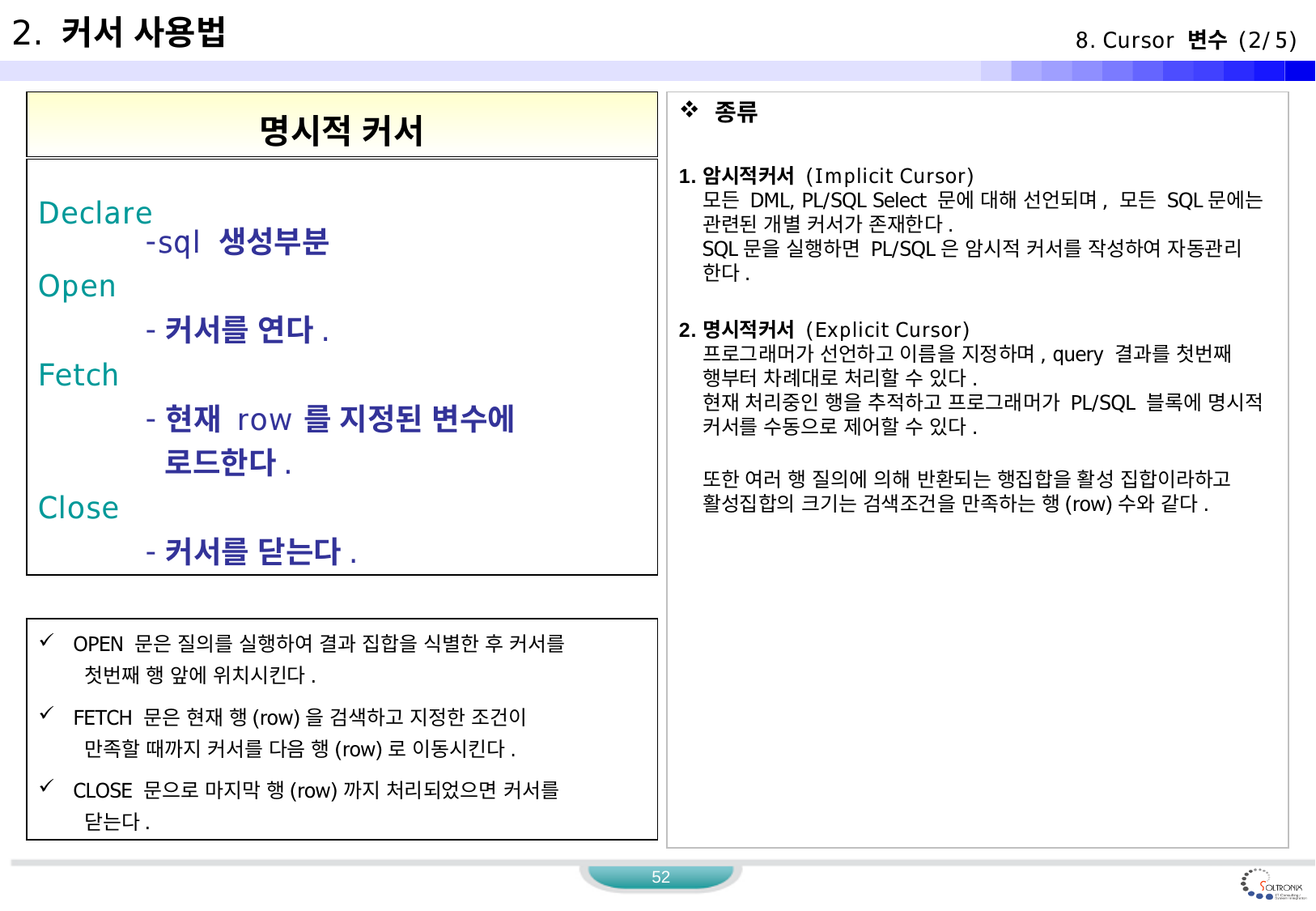

2. 커서 사용법
8. Cursor 변수 (2/5)
명시적 커서
 종류

암시적커서 (Implicit Cursor)
모든 DML, PL/SQL Select 문에 대해 선언되며, 모든 SQL문에는 관련된 개별 커서가 존재한다.
SQL문을 실행하면 PL/SQL은 암시적 커서를 작성하여 자동관리 한다.

명시적커서 (Explicit Cursor)
프로그래머가 선언하고 이름을 지정하며, query 결과를 첫번째 행부터 차례대로 처리할 수 있다.
현재 처리중인 행을 추적하고 프로그래머가 PL/SQL 블록에 명시적 커서를 수동으로 제어할 수 있다.
또한 여러 행 질의에 의해 반환되는 행집합을 활성 집합이라하고 활성집합의 크기는 검색조건을 만족하는 행(row)수와 같다.

Declare
            -sql 생성부분
Open
            -커서를 연다.
Fetch
            -현재 row를 지정된 변수에
              로드한다.
Close
            -커서를 닫는다.
 OPEN 문은 질의를 실행하여 결과 집합을 식별한 후 커서를
   첫번째 행 앞에 위치시킨다.
 FETCH 문은 현재 행(row)을 검색하고 지정한 조건이
   만족할 때까지 커서를 다음 행(row)로 이동시킨다.
 CLOSE 문으로 마지막 행(row)까지 처리되었으면 커서를
   닫는다.